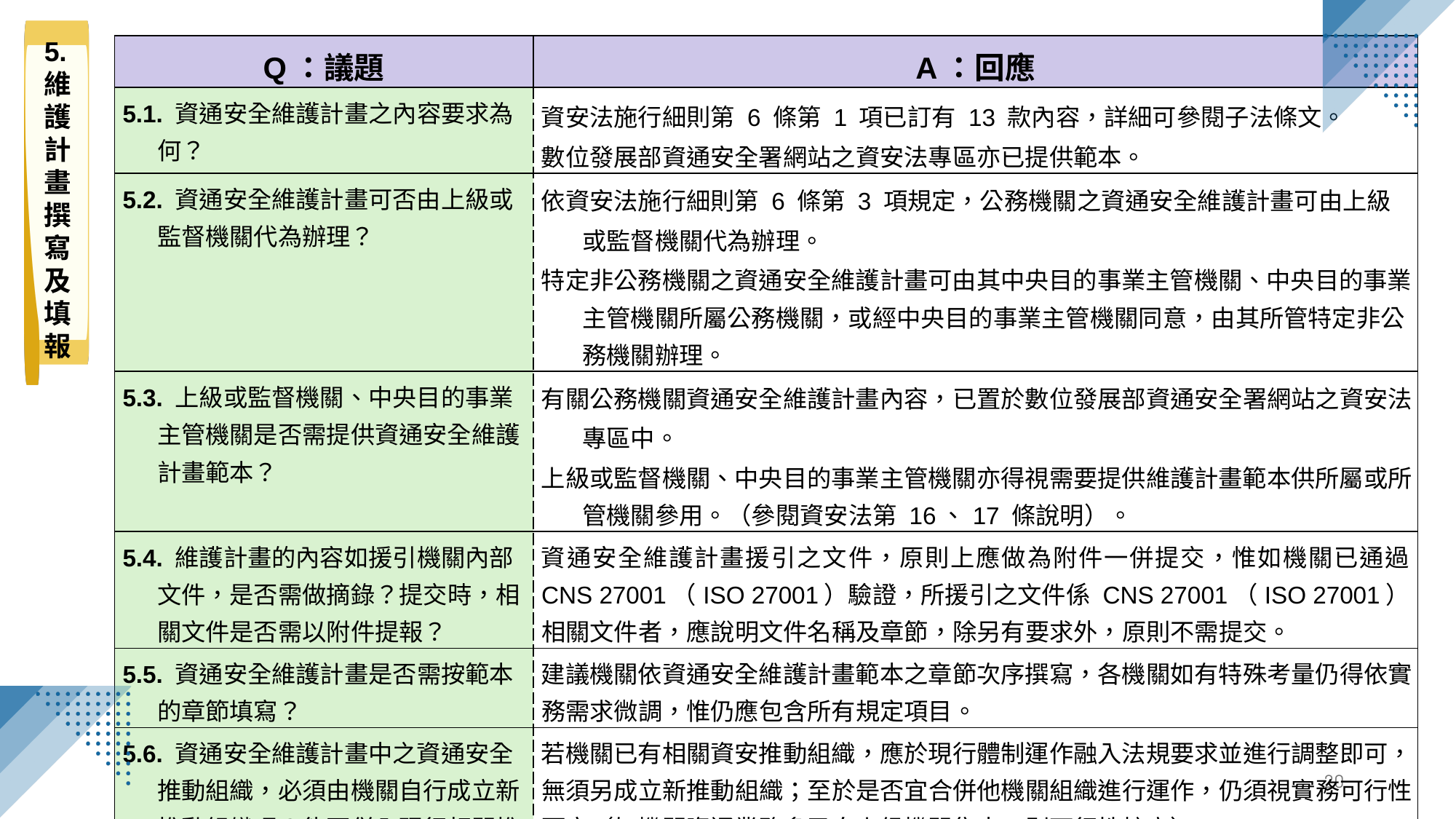

5.維護計畫撰寫及填報

| Q：議題 | A：回應 |
| --- | --- |
| 5.1. 資通安全維護計畫之內容要求為何？ | 資安法施行細則第 6 條第 1 項已訂有 13 款內容，詳細可參閱子法條文。 數位發展部資通安全署網站之資安法專區亦已提供範本。 |
| 5.2. 資通安全維護計畫可否由上級或監督機關代為辦理？ | 依資安法施行細則第 6 條第 3 項規定，公務機關之資通安全維護計畫可由上級或監督機關代為辦理。 特定非公務機關之資通安全維護計畫可由其中央目的事業主管機關、中央目的事業主管機關所屬公務機關，或經中央目的事業主管機關同意，由其所管特定非公務機關辦理。 |
| 5.3. 上級或監督機關、中央目的事業主管機關是否需提供資通安全維護計畫範本？ | 有關公務機關資通安全維護計畫內容，已置於數位發展部資通安全署網站之資安法專區中。 上級或監督機關、中央目的事業主管機關亦得視需要提供維護計畫範本供所屬或所管機關參用。（參閱資安法第 16、17 條說明）。 |
| 5.4. 維護計畫的內容如援引機關內部文件，是否需做摘錄？提交時，相關文件是否需以附件提報？ | 資通安全維護計畫援引之文件，原則上應做為附件一併提交，惟如機關已通過 CNS 27001（ISO 27001）驗證，所援引之文件係 CNS 27001（ISO 27001）相關文件者，應說明文件名稱及章節，除另有要求外，原則不需提交。 |
| 5.5. 資通安全維護計畫是否需按範本的章節填寫？ | 建議機關依資通安全維護計畫範本之章節次序撰寫，各機關如有特殊考量仍得依實務需求微調，惟仍應包含所有規定項目。 |
| 5.6. 資通安全維護計畫中之資通安全推動組織，必須由機關自行成立新推動組織嗎？能否併入現行相關推動組織辦理？或併同其他機關共同成立？ | 若機關已有相關資安推動組織，應於現行體制運作融入法規要求並進行調整即可，無須另成立新推動組織；至於是否宜合併他機關組織進行運作，仍須視實務可行性而定（如機關資通業務多已向上級機關集中，則可行性較高）。 |

20